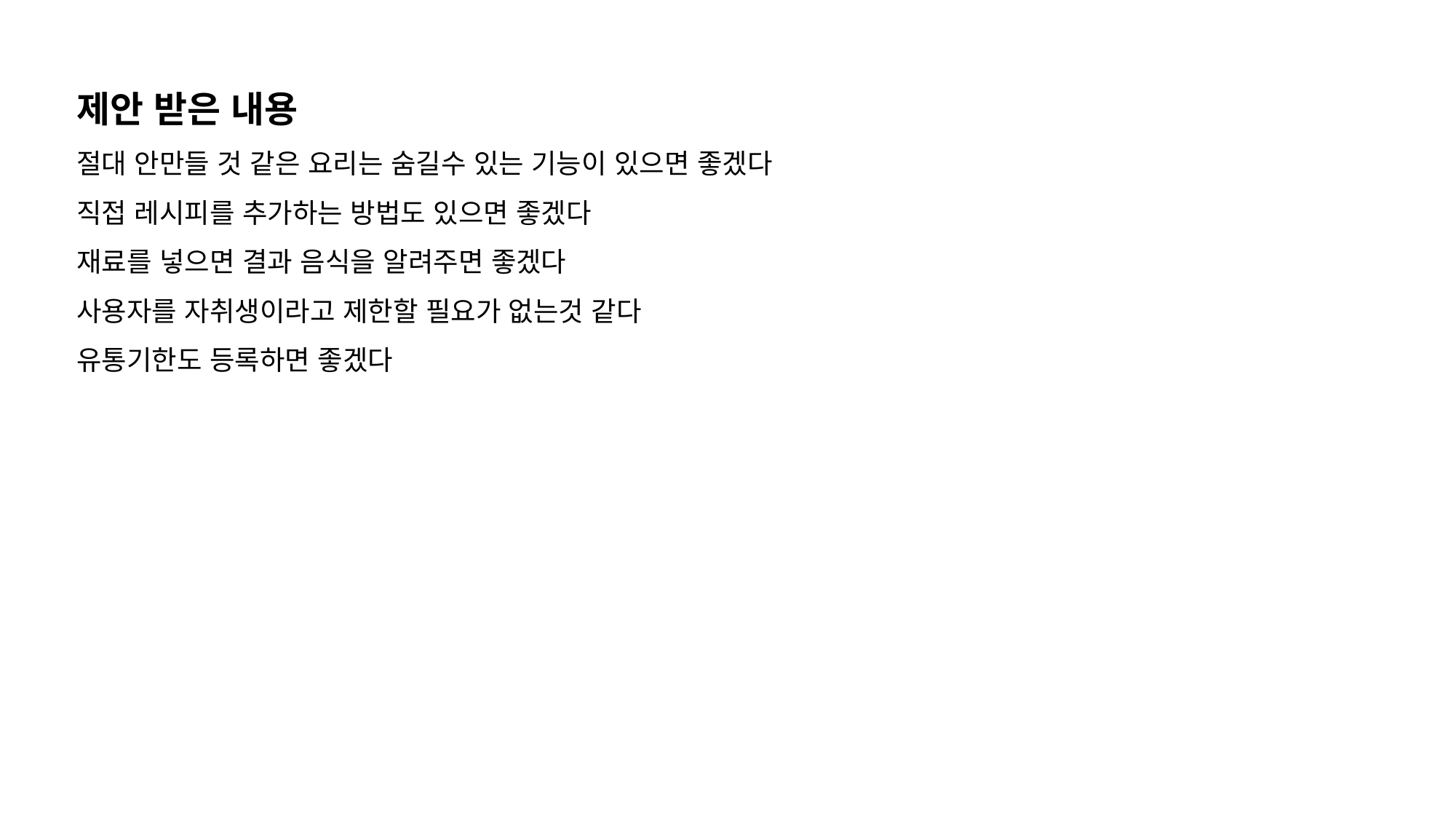

제안 받은 내용
절대 안만들 것 같은 요리는 숨길수 있는 기능이 있으면 좋겠다
직접 레시피를 추가하는 방법도 있으면 좋겠다
재료를 넣으면 결과 음식을 알려주면 좋겠다
사용자를 자취생이라고 제한할 필요가 없는것 같다
유통기한도 등록하면 좋겠다